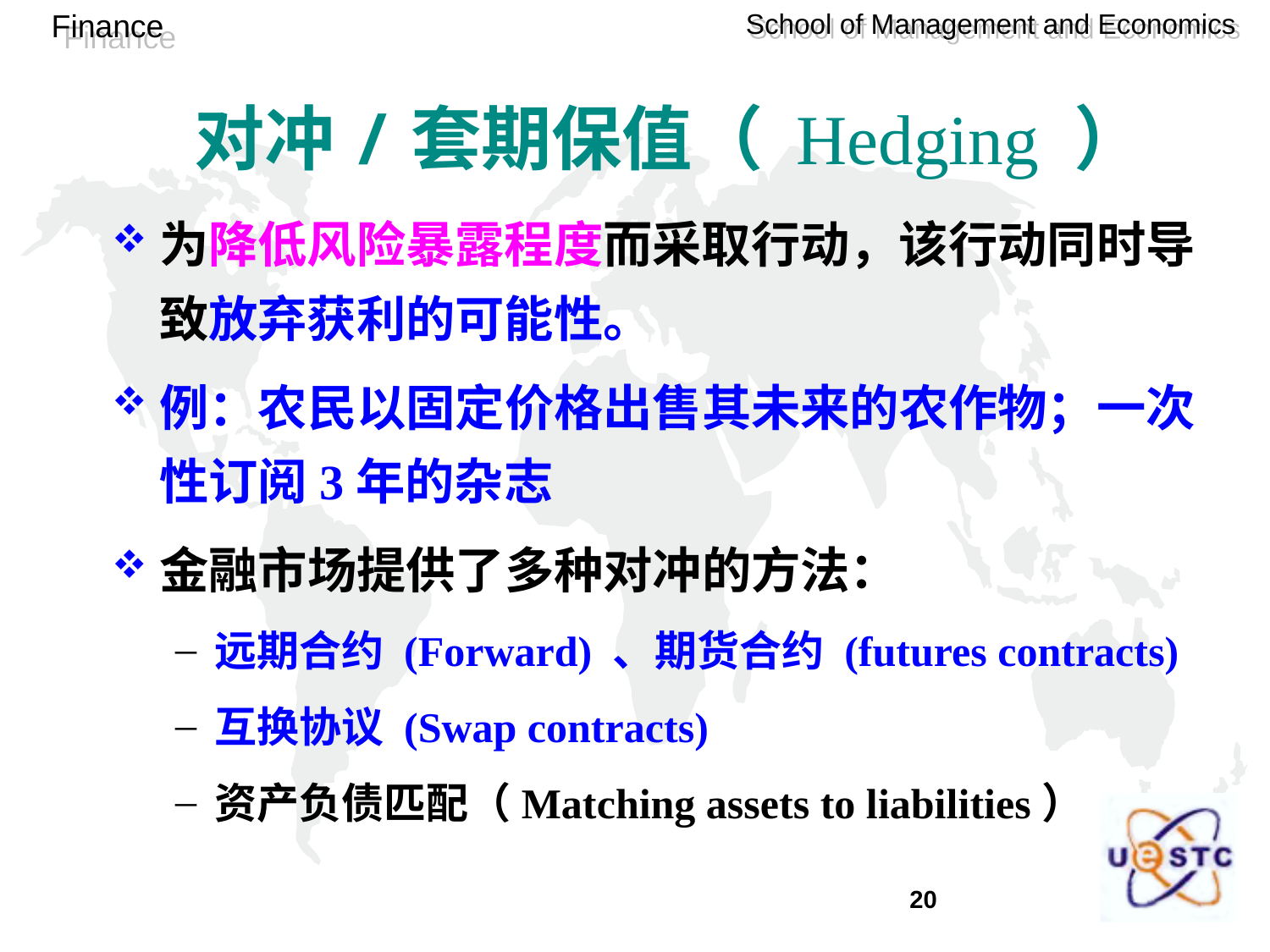

# 对冲/套期保值（ Hedging ）
为降低风险暴露程度而采取行动，该行动同时导致放弃获利的可能性。
例：农民以固定价格出售其未来的农作物；一次性订阅3年的杂志
金融市场提供了多种对冲的方法：
远期合约 (Forward) 、期货合约 (futures contracts)
互换协议 (Swap contracts)
资产负债匹配（Matching assets to liabilities）